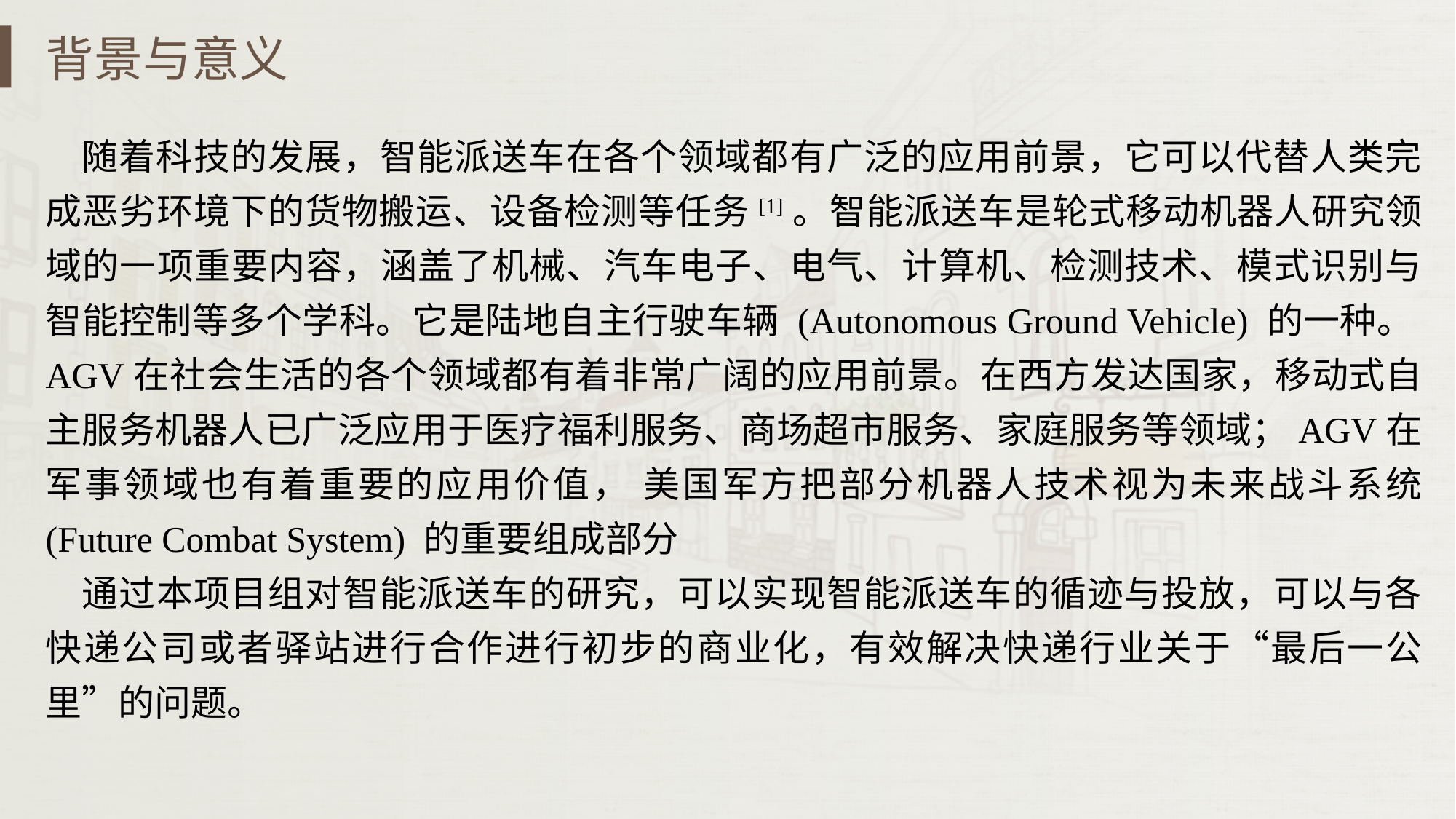

背景与意义
随着科技的发展，智能派送车在各个领域都有广泛的应用前景，它可以代替人类完成恶劣环境下的货物搬运、设备检测等任务[1]。智能派送车是轮式移动机器人研究领域的一项重要内容，涵盖了机械、汽车电子、电气、计算机、检测技术、模式识别与智能控制等多个学科。它是陆地自主行驶车辆 (Autonomous Ground Vehicle) 的一种。AGV在社会生活的各个领域都有着非常广阔的应用前景。在西方发达国家，移动式自主服务机器人已广泛应用于医疗福利服务、商场超市服务、家庭服务等领域；AGV在军事领域也有着重要的应用价值， 美国军方把部分机器人技术视为未来战斗系统 (Future Combat System) 的重要组成部分
通过本项目组对智能派送车的研究，可以实现智能派送车的循迹与投放，可以与各快递公司或者驿站进行合作进行初步的商业化，有效解决快递行业关于“最后一公里”的问题。